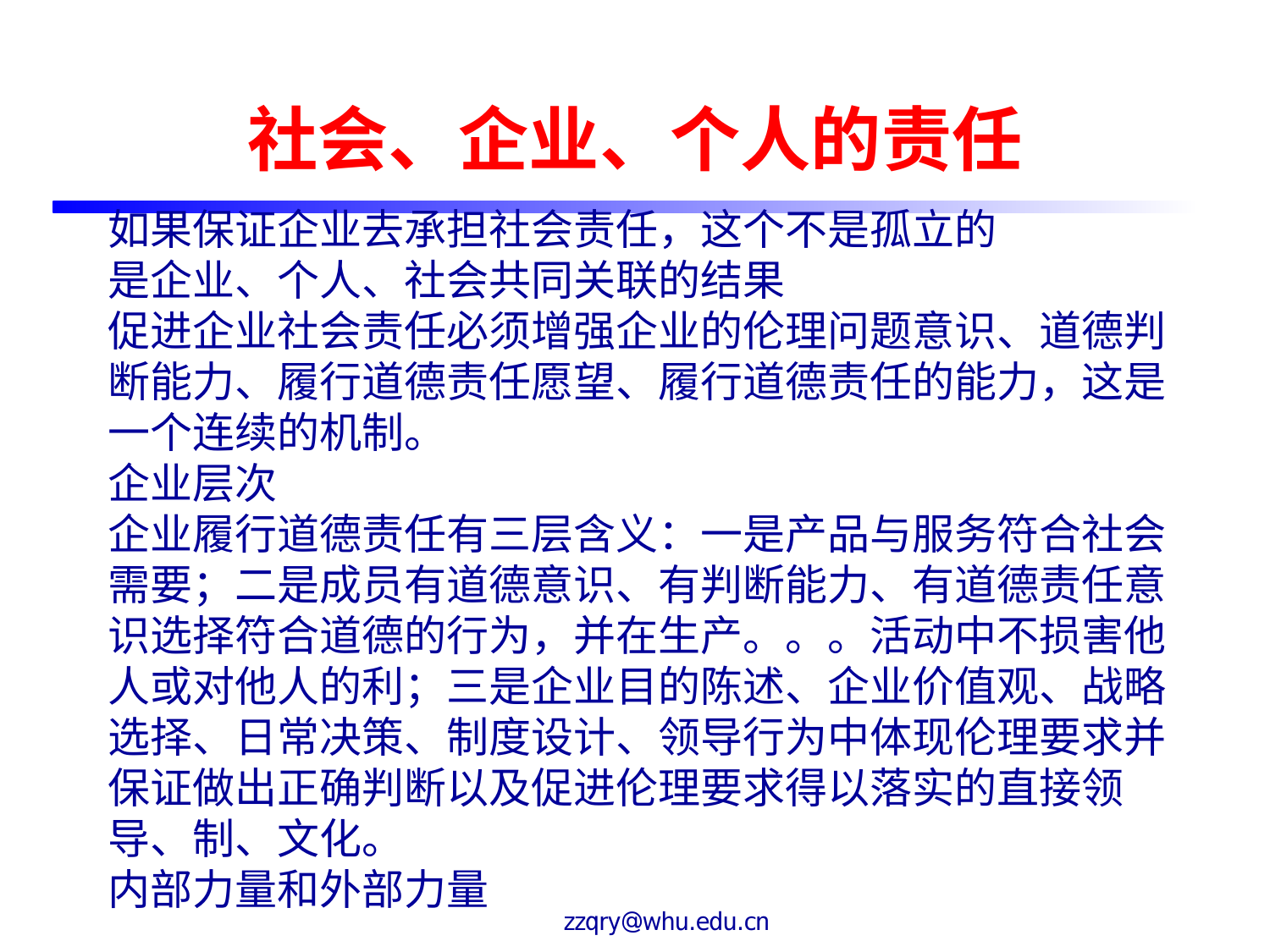

# 社会、企业、个人的责任
如果保证企业去承担社会责任，这个不是孤立的
是企业、个人、社会共同关联的结果
促进企业社会责任必须增强企业的伦理问题意识、道德判断能力、履行道德责任愿望、履行道德责任的能力，这是一个连续的机制。
企业层次
企业履行道德责任有三层含义：一是产品与服务符合社会需要；二是成员有道德意识、有判断能力、有道德责任意识选择符合道德的行为，并在生产。。。活动中不损害他人或对他人的利；三是企业目的陈述、企业价值观、战略选择、日常决策、制度设计、领导行为中体现伦理要求并保证做出正确判断以及促进伦理要求得以落实的直接领导、制、文化。
内部力量和外部力量

zzqry@whu.edu.cn
12